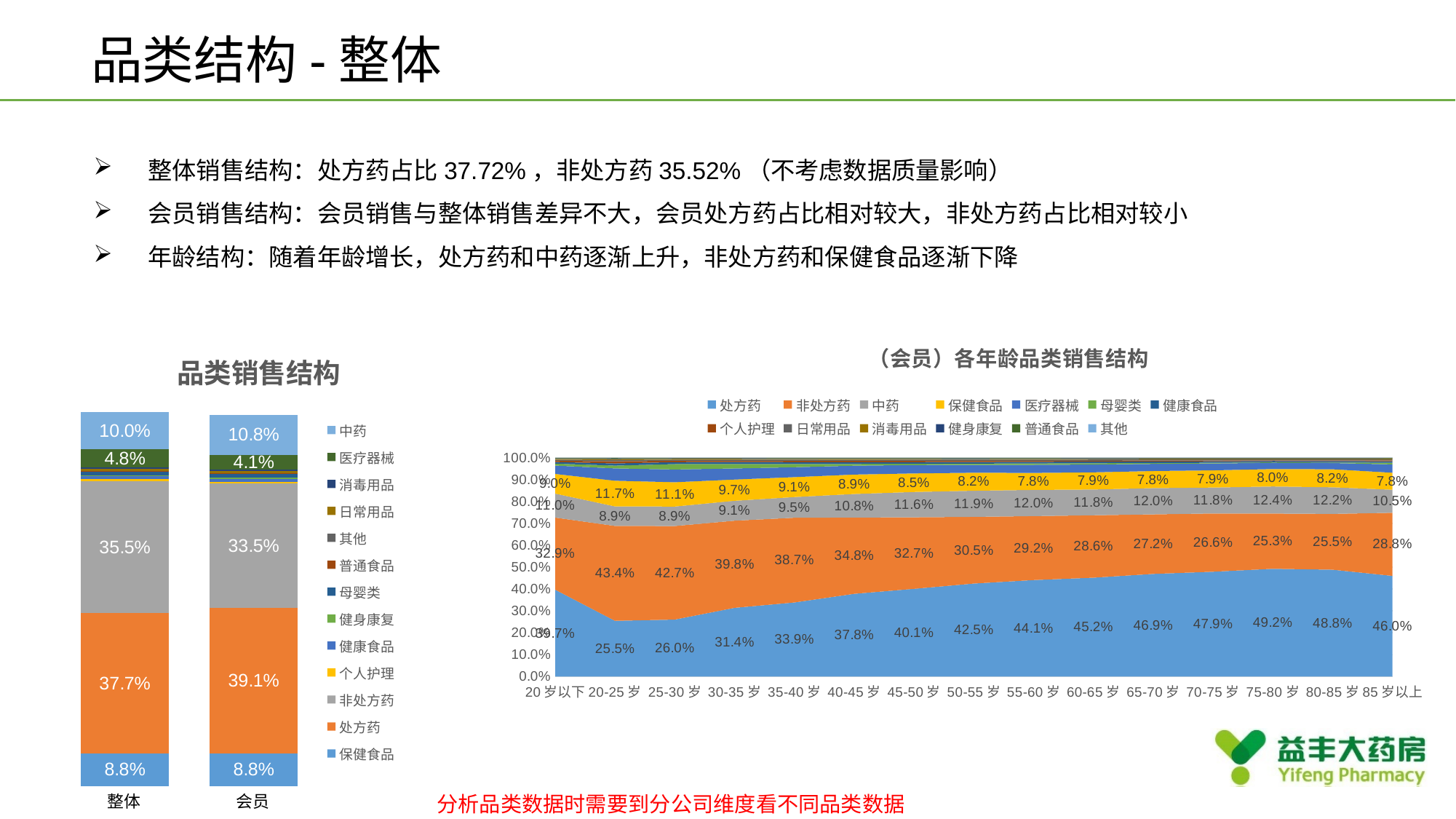

品类结构-整体
整体销售结构：处方药占比37.72%，非处方药35.52%（不考虑数据质量影响）
会员销售结构：会员销售与整体销售差异不大，会员处方药占比相对较大，非处方药占比相对较小
年龄结构：随着年龄增长，处方药和中药逐渐上升，非处方药和保健食品逐渐下降

### Chart: 品类销售结构

| Category | 保健食品 | 处方药 | 非处方药 | 个人护理 | 健康食品 | 健身康复 | 母婴类 | 普通食品 | 其他 | 日常用品 | 消毒用品 | 医疗器械 | 中药 |
|---|---|---|---|---|---|---|---|---|---|---|---|---|---|
| 总销售结构 | 0.0875915598594739 | 0.377184260155494 | 0.355210425012574 | 0.00581468781590497 | 0.00826391219947993 | 0.00302564928717469 | 0.00910510948571504 | 0.00282527196848358 | 9.53659170835326e-06 | 0.00482756746862412 | 0.00456150474634277 | 0.0482851412905282 | 0.100024409014584 |
| 会员销售结构 | 0.0875915598594739 | 0.3912637847453 | 0.335394304304264 | 0.0052381252153246 | 0.00785708041336323 | 0.00265778561415789 | 0.0101733362559316 | 0.00246680502818012 | 7.50563185340306e-06 | 0.00506470248475243 | 0.00348319979454811 | 0.041146333332163 | 0.107655477320687 |

### Chart: （会员）各年龄品类销售结构

| Category | 处方药 | 非处方药 | 中药 | 保健食品 | 医疗器械 | 母婴类 | 健康食品 | 个人护理 | 日常用品 | 消毒用品 | 健身康复 | 普通食品 | 其他 |
|---|---|---|---|---|---|---|---|---|---|---|---|---|---|
| 20岁以下 | 0.396972347028784 | 0.32948126251423 | 0.109788430687295 | 0.0897529578875046 | 0.0383368934704879 | 0.00883799109629393 | 0.00751561081250313 | 0.00554242090714988 | 0.00461519636708487 | 0.00409619892885133 | 0.0025785367354995 | 0.00247149230439242 | 1.06612599256735e-05 |
| 20-25岁 | 0.254822665580802 | 0.433574417901788 | 0.0893669388265488 | 0.117169140884954 | 0.0565102466119261 | 0.0126457408796737 | 0.0101456298258294 | 0.0097475203582483 | 0.005270130587119 | 0.00490893746410594 | 0.00253715559065299 | 0.00329173124183757 | 9.74424651595989e-06 |
| 25-30岁 | 0.260495973587735 | 0.427449098254865 | 0.0891526732261948 | 0.111095849356758 | 0.0583020658846981 | 0.0246199281096626 | 0.00904150378122098 | 0.00601569601905464 | 0.00488220236698461 | 0.00408031345064365 | 0.00251159528281658 | 0.00234776102172511 | 5.33965764159871e-06 |
| 30-35岁 | 0.314238062353049 | 0.398150725074041 | 0.0911251680086322 | 0.0969656995424928 | 0.0507917409487801 | 0.0205529619054301 | 0.00873356614623717 | 0.0054320817371344 | 0.00520956533229385 | 0.003899161243288 | 0.00263190243549877 | 0.00226599989528131 | 3.36537784355034e-06 |
| 35-40岁 | 0.33880911207318 | 0.386994347664287 | 0.094840788293317 | 0.0907895229270455 | 0.0451892223207469 | 0.0147272249010228 | 0.00875877123233119 | 0.00565072236010241 | 0.00522610273649061 | 0.00378962624370425 | 0.0027427114158236 | 0.00247575361672278 | 6.09421522720651e-06 |
| 40-45岁 | 0.378208224718662 | 0.348395667689891 | 0.107927312619221 | 0.0887995975438853 | 0.0404844604052393 | 0.00791017068371515 | 0.00817020717843702 | 0.00584790461191241 | 0.00508419292314503 | 0.00360416502040791 | 0.00287590283675259 | 0.00268750917230131 | 4.68459643071805e-06 |
| 45-50岁 | 0.401054567868791 | 0.326840894619495 | 0.115890603646972 | 0.0846894684380007 | 0.0382147485424575 | 0.00553278454460548 | 0.00774724644848936 | 0.00589095505859363 | 0.00517263696512551 | 0.00337551908304987 | 0.00295753800489866 | 0.00262892754588476 | 4.10923363910255e-06 |
| 50-55岁 | 0.425137176431864 | 0.304769128736141 | 0.119499036650665 | 0.0821690545560012 | 0.03590819422015 | 0.00568068462774473 | 0.0075594256550769 | 0.00521635092454483 | 0.00513902802263516 | 0.0031303511769275 | 0.00295508617474247 | 0.00282873753943641 | 7.74528407052153e-06 |
| 55-60岁 | 0.441016004068598 | 0.292444897043801 | 0.119696772846826 | 0.0776856158937528 | 0.036831604358316 | 0.00655213774371184 | 0.00742965732246155 | 0.00460469955344864 | 0.00516143127855161 | 0.0032477526562255 | 0.00296099779972366 | 0.00236428191652516 | 4.14751805957115e-06 |
| 60-65岁 | 0.451832692894697 | 0.285526518605236 | 0.117505989803214 | 0.0785461929096354 | 0.035673576468295 | 0.00577611729190964 | 0.00730758527931305 | 0.00433520269272468 | 0.00527748116696505 | 0.00316463663801545 | 0.00274442020055016 | 0.0023065837393372 | 3.00231010753795e-06 |
| 65-70岁 | 0.469206941078565 | 0.272219967041587 | 0.119934648227923 | 0.0779745023555721 | 0.0326700240460221 | 0.00401747372979682 | 0.00702409980230794 | 0.00409995720075233 | 0.00516956575194273 | 0.00284469404031437 | 0.00251421031045014 | 0.0023223667431922 | 1.54967157477998e-06 |
| 70-75岁 | 0.479212359119257 | 0.266352255773261 | 0.118366813740925 | 0.0786591971222506 | 0.0313098671665738 | 0.00314609078484351 | 0.00662091905711972 | 0.00389229034313796 | 0.00515240183651183 | 0.0027881496433284 | 0.00240195416532387 | 0.00209458553936467 | 3.11570810369842e-06 |
| 75-80岁 | 0.492489028463931 | 0.252577485343601 | 0.123782711497386 | 0.079560075945897 | 0.0285808676376699 | 0.00184114920204071 | 0.00627743345154644 | 0.00317186816912988 | 0.00504602297480723 | 0.00250356429014095 | 0.00221818169061982 | 0.00194684349875139 | 4.76783447920052e-06 |
| 80-85岁 | 0.488421054374578 | 0.255194509685778 | 0.121534299259111 | 0.0823883037964597 | 0.0284505948495556 | 0.00225600101707509 | 0.00667996973492748 | 0.00312585071552614 | 0.00512708891756092 | 0.0025597955881305 | 0.00244935025906255 | 0.00180899451573109 | 4.18728650473625e-06 |
| 85岁以上 | 0.460205989605225 | 0.288422704175558 | 0.105321988799536 | 0.0776831231981983 | 0.0380768952417582 | 0.00765696759836493 | 0.00644842369551395 | 0.0043942087851275 | 0.00419796450740505 | 0.00334817206487632 | 0.00172241636294582 | 0.00248037647614248 | 4.07694893487529e-05 |
整体
会员
分析品类数据时需要到分公司维度看不同品类数据